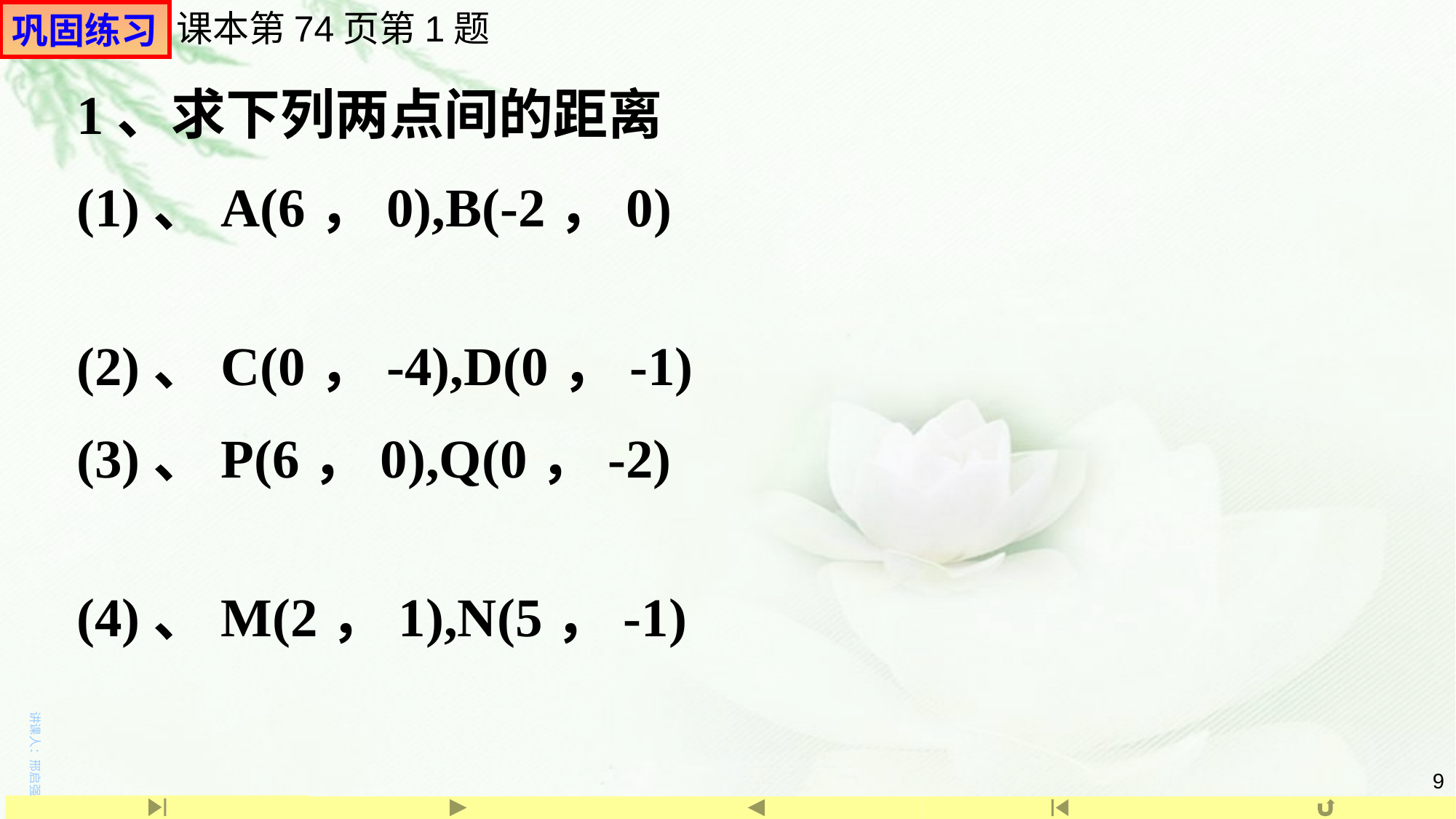

课本第74页第1题
巩固练习
1、求下列两点间的距离
(1)、A(6，0),B(-2，0)
(2)、C(0，-4),D(0，-1)
(3)、P(6，0),Q(0，-2)
(4)、M(2，1),N(5，-1)